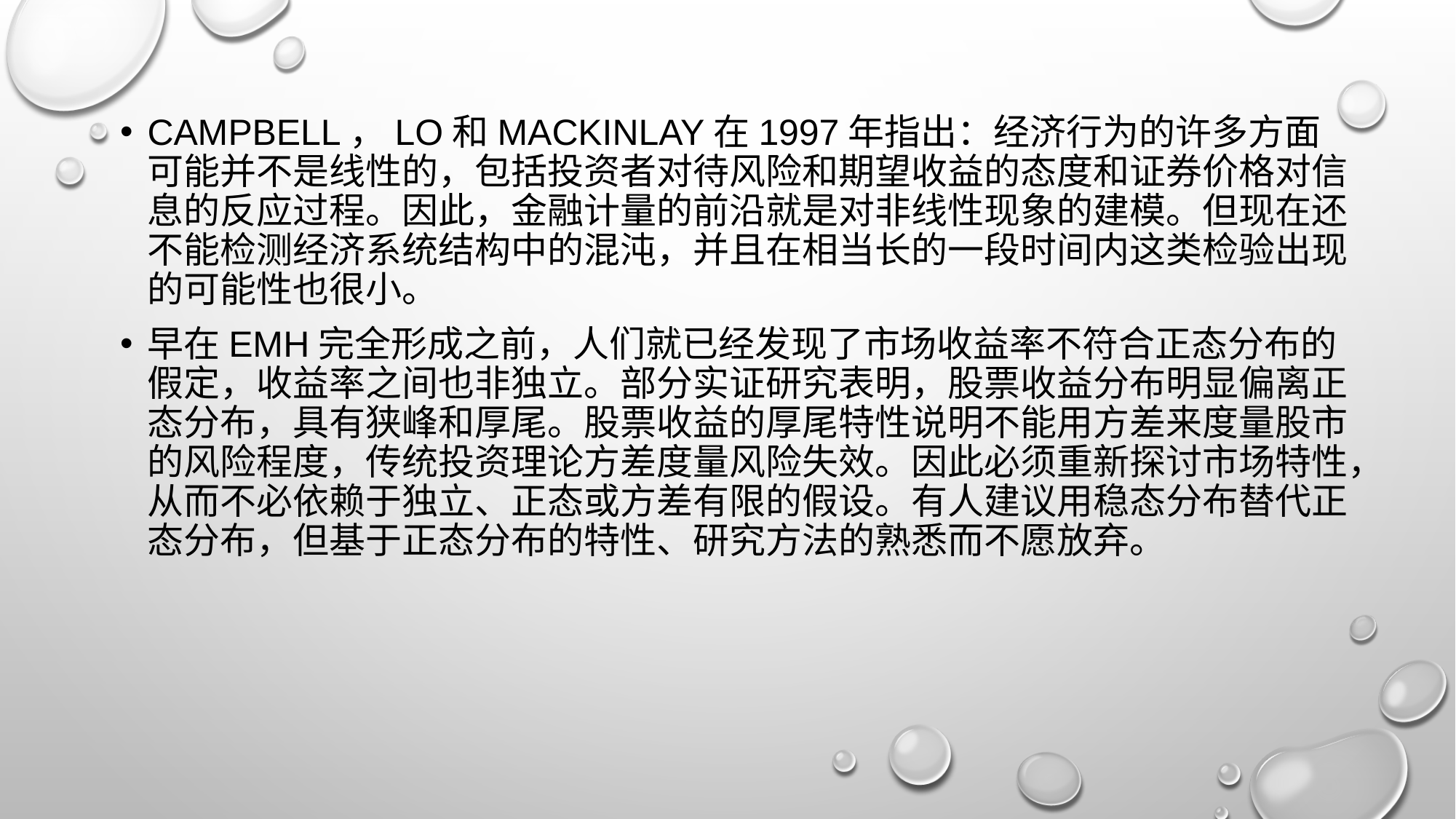

Campbell，Lo和MacKinlay在1997年指出：经济行为的许多方面可能并不是线性的，包括投资者对待风险和期望收益的态度和证券价格对信息的反应过程。因此，金融计量的前沿就是对非线性现象的建模。但现在还不能检测经济系统结构中的混沌，并且在相当长的一段时间内这类检验出现的可能性也很小。
早在EMH完全形成之前，人们就已经发现了市场收益率不符合正态分布的假定，收益率之间也非独立。部分实证研究表明，股票收益分布明显偏离正态分布，具有狭峰和厚尾。股票收益的厚尾特性说明不能用方差来度量股市的风险程度，传统投资理论方差度量风险失效。因此必须重新探讨市场特性，从而不必依赖于独立、正态或方差有限的假设。有人建议用稳态分布替代正态分布，但基于正态分布的特性、研究方法的熟悉而不愿放弃。